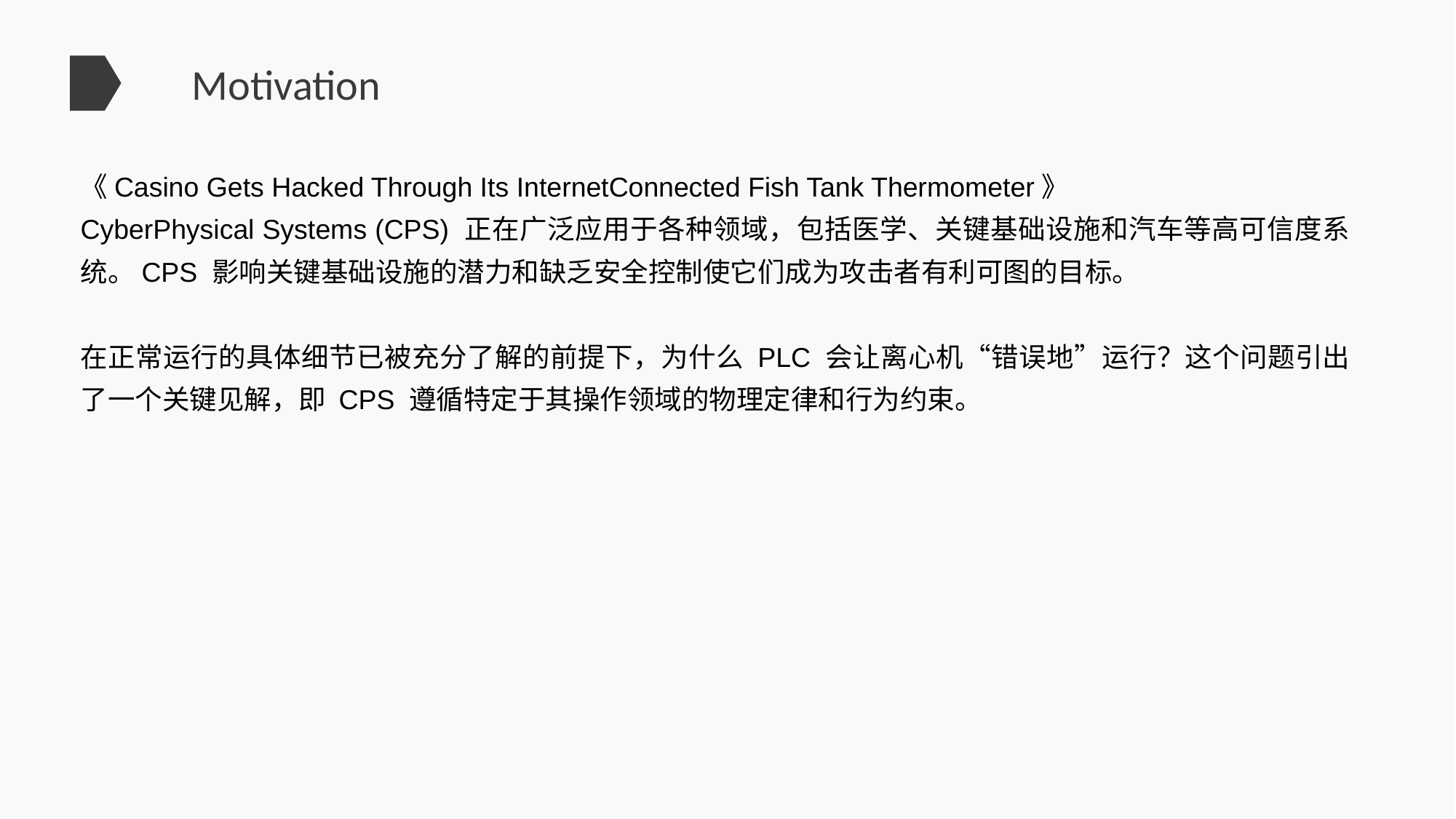

Motivation

《Casino Gets Hacked Through Its InternetConnected Fish Tank Thermometer》
CyberPhysical Systems (CPS) 正在广泛应用于各种领域，包括医学、关键基础设施和汽车等高可信度系统。CPS 影响关键基础设施的潜力和缺乏安全控制使它们成为攻击者有利可图的目标。

在正常运行的具体细节已被充分了解的前提下，为什么 PLC 会让离心机“错误地”运行？这个问题引出了一个关键见解，即 CPS 遵循特定于其操作领域的物理定律和行为约束。